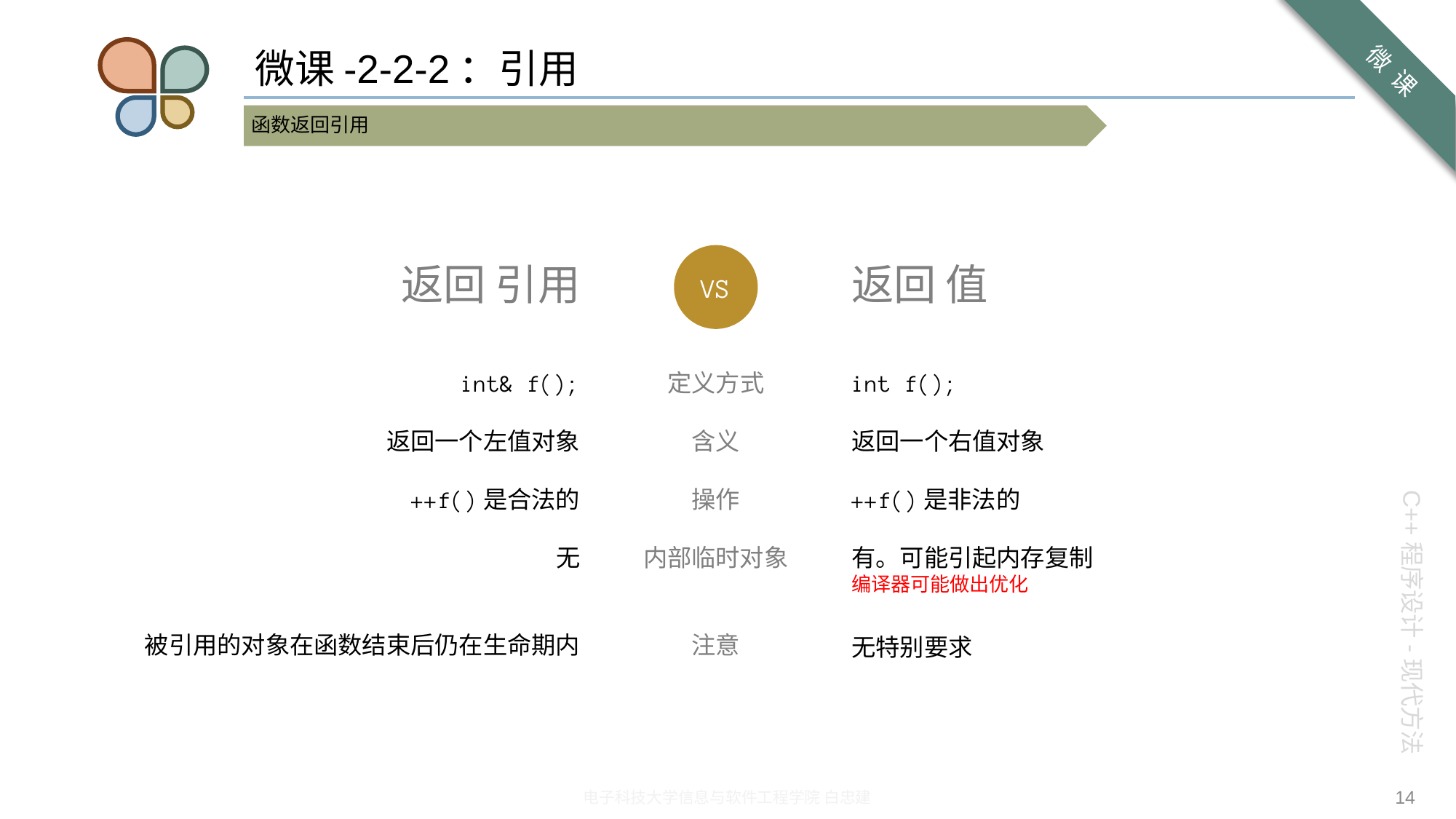

# 微课-2-2-2：引用
函数返回引用
VS
返回 引用
返回 值
int& f();

返回一个左值对象

++f()是合法的

无

被引用的对象在函数结束后仍在生命期内
定义方式

含义

操作

内部临时对象

注意
int f();

返回一个右值对象

++f()是非法的

有。可能引起内存复制
编译器可能做出优化

无特别要求
14